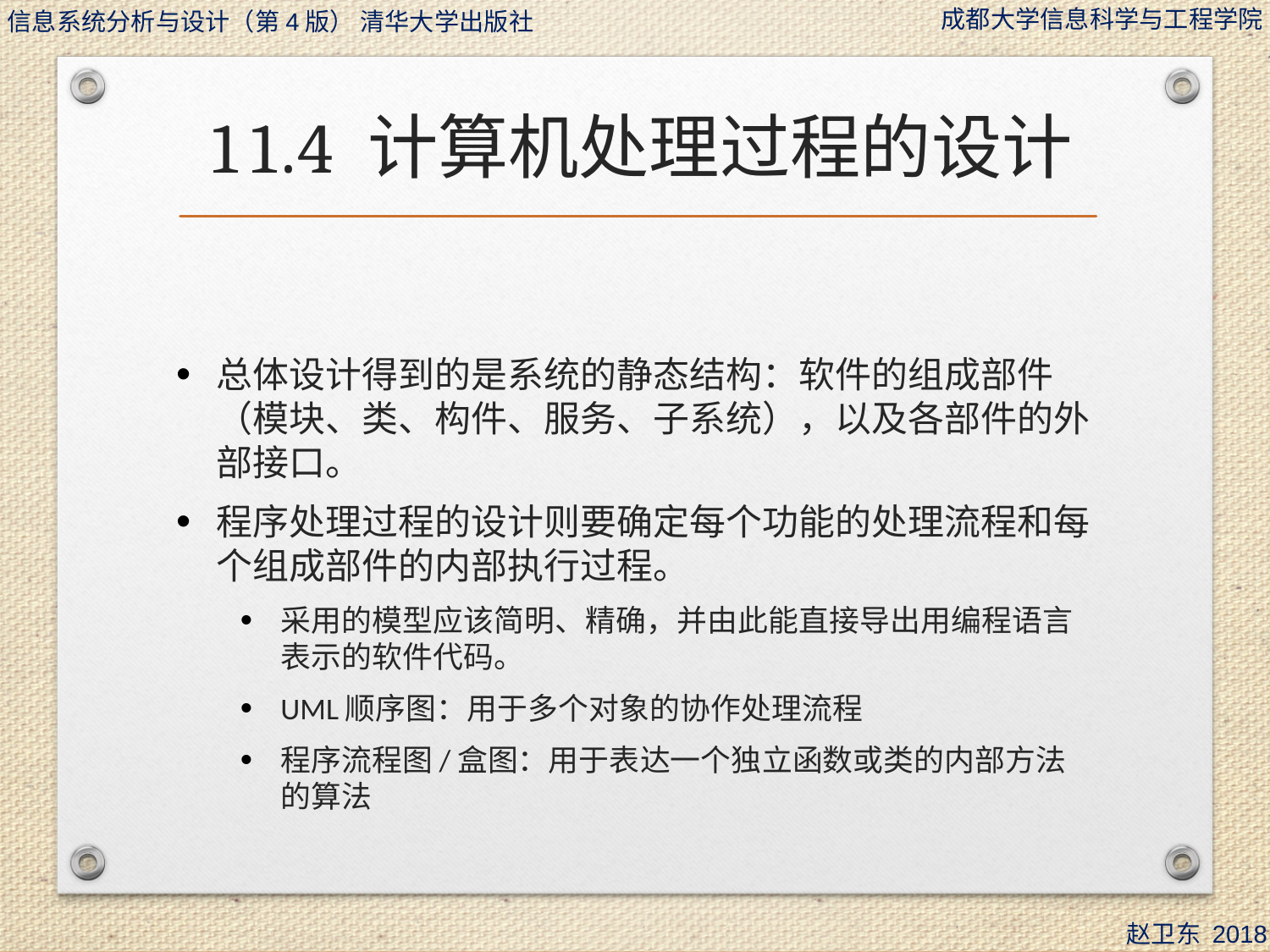

# 11.4 计算机处理过程的设计
总体设计得到的是系统的静态结构：软件的组成部件（模块、类、构件、服务、子系统），以及各部件的外部接口。
程序处理过程的设计则要确定每个功能的处理流程和每个组成部件的内部执行过程。
采用的模型应该简明、精确，并由此能直接导出用编程语言表示的软件代码。
UML顺序图：用于多个对象的协作处理流程
程序流程图/盒图：用于表达一个独立函数或类的内部方法的算法